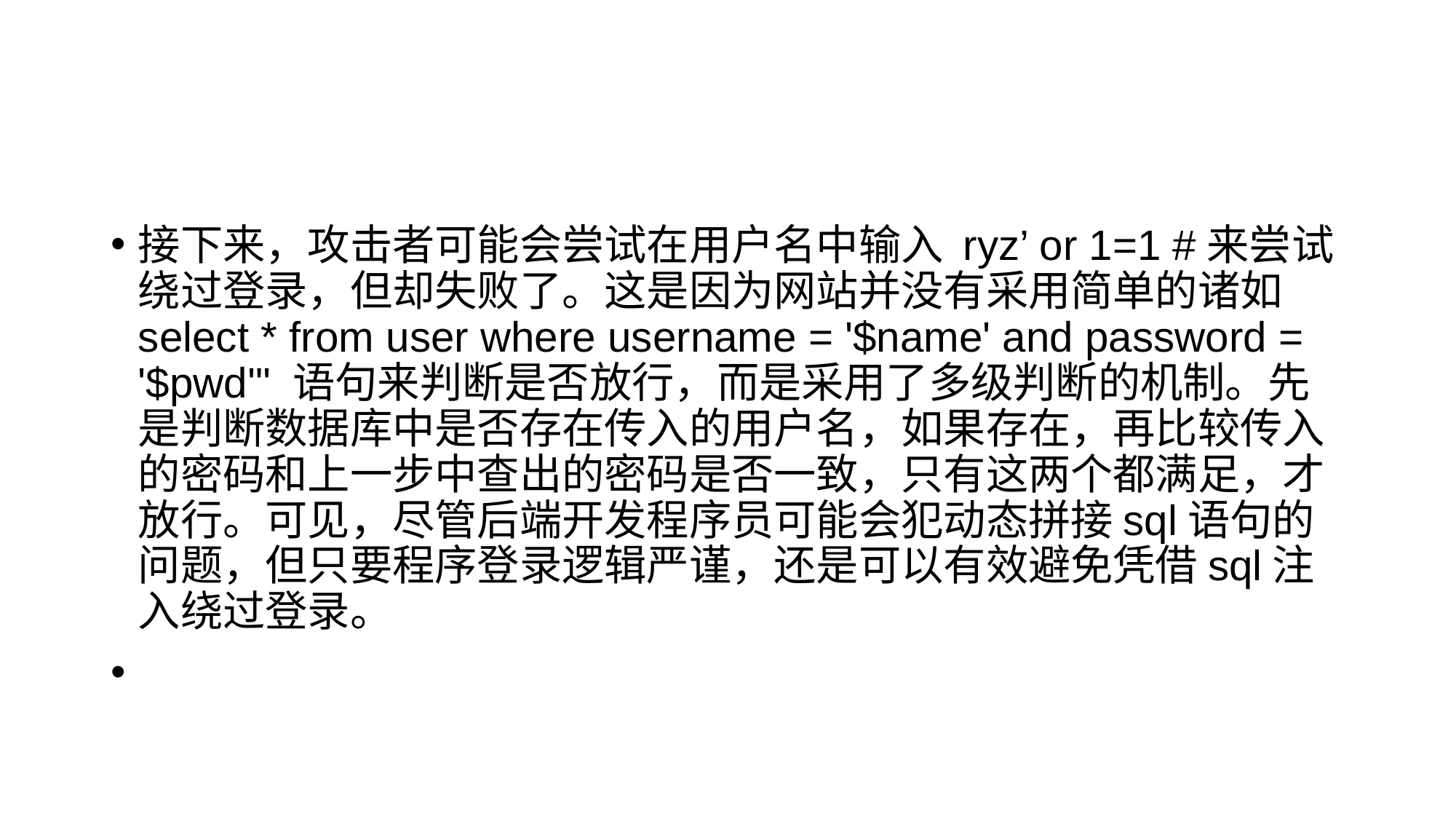

#
接下来，攻击者可能会尝试在用户名中输入 ryz’ or 1=1 #来尝试绕过登录，但却失败了。这是因为网站并没有采用简单的诸如select * from user where username = '$name' and password = '$pwd'" 语句来判断是否放行，而是采用了多级判断的机制。先是判断数据库中是否存在传入的用户名，如果存在，再比较传入的密码和上一步中查出的密码是否一致，只有这两个都满足，才放行。可见，尽管后端开发程序员可能会犯动态拼接sql语句的问题，但只要程序登录逻辑严谨，还是可以有效避免凭借sql注入绕过登录。